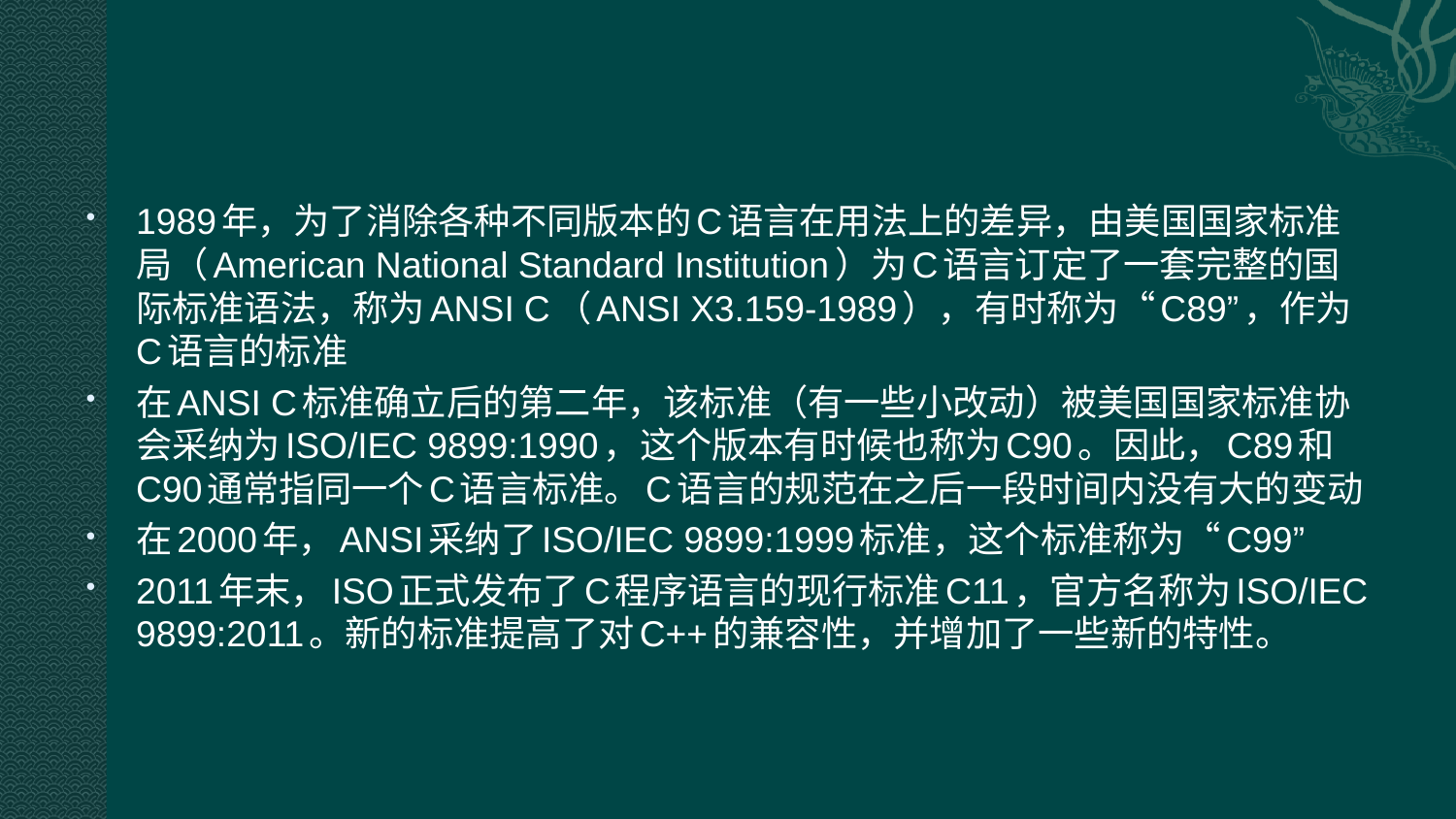

#
1989年，为了消除各种不同版本的C语言在用法上的差异，由美国国家标准局（American National Standard Institution）为C语言订定了一套完整的国际标准语法，称为ANSI C（ANSI X3.159-1989），有时称为“C89”，作为C语言的标准
在ANSI C标准确立后的第二年，该标准（有一些小改动）被美国国家标准协会采纳为ISO/IEC 9899:1990，这个版本有时候也称为C90。因此，C89和C90通常指同一个C语言标准。C语言的规范在之后一段时间内没有大的变动
在2000年，ANSI采纳了ISO/IEC 9899:1999标准，这个标准称为“C99”
2011年末，ISO正式发布了C程序语言的现行标准C11，官方名称为ISO/IEC 9899:2011。新的标准提高了对C++的兼容性，并增加了一些新的特性。